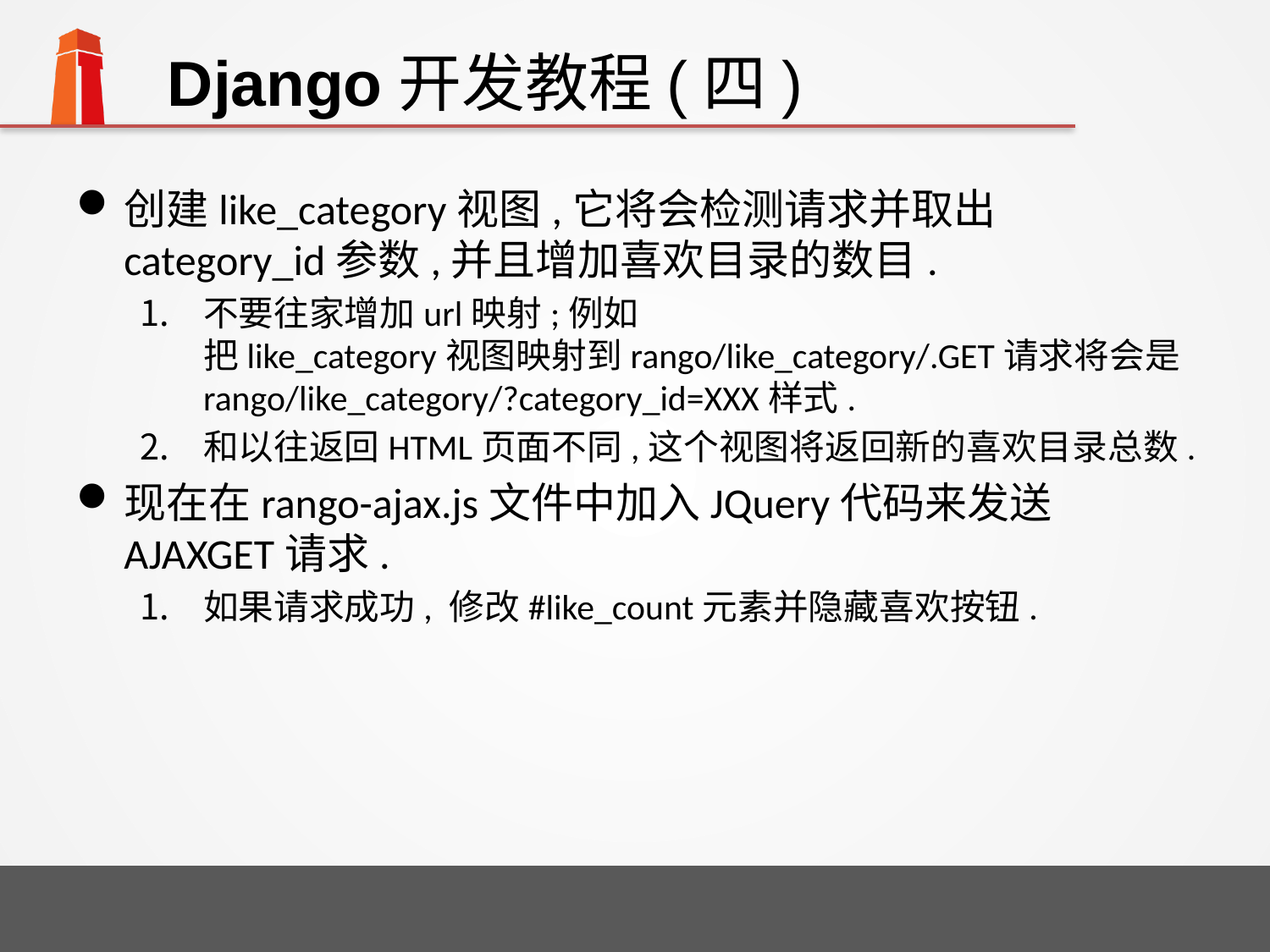

# Django开发教程(四)
创建like_category视图,它将会检测请求并取出category_id参数,并且增加喜欢目录的数目.
不要往家增加url映射;例如 把like_category视图映射到rango/like_category/.GET请求将会是rango/like_category/?category_id=XXX样式.
和以往返回HTML页面不同,这个视图将返回新的喜欢目录总数.
现在在rango-ajax.js文件中加入JQuery代码来发送AJAXGET请求.
如果请求成功, 修改#like_count元素并隐藏喜欢按钮.